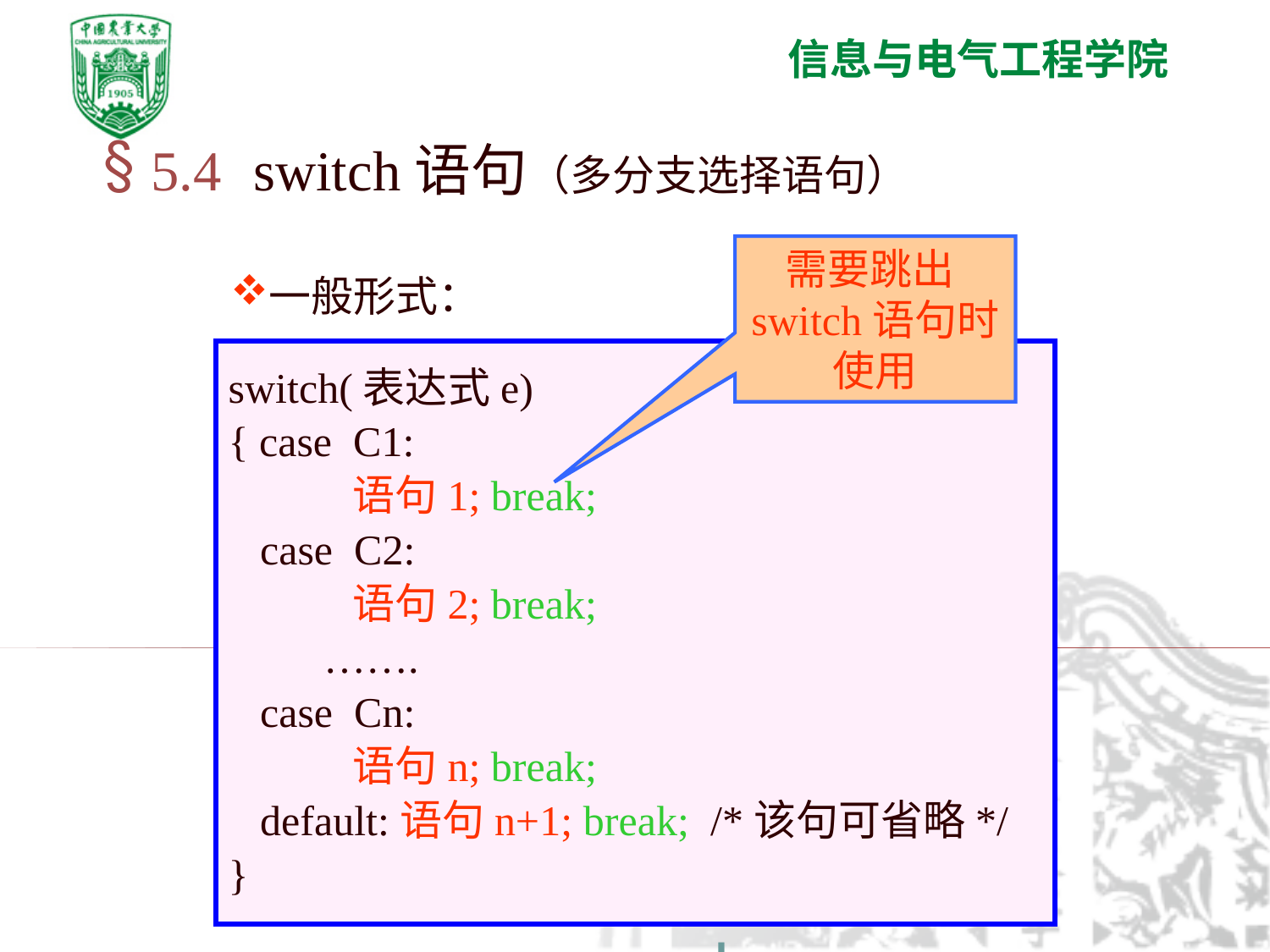

5.4  switch语句（多分支选择语句）

一般形式：
需要跳出switch语句时使用
switch(表达式e)
{ case  C1:
            语句1; break;
   case  C2:
            语句2; break;
         …….
   case  Cn:
            语句n; break;
   default:语句n+1; break;  /*该句可省略*/
}